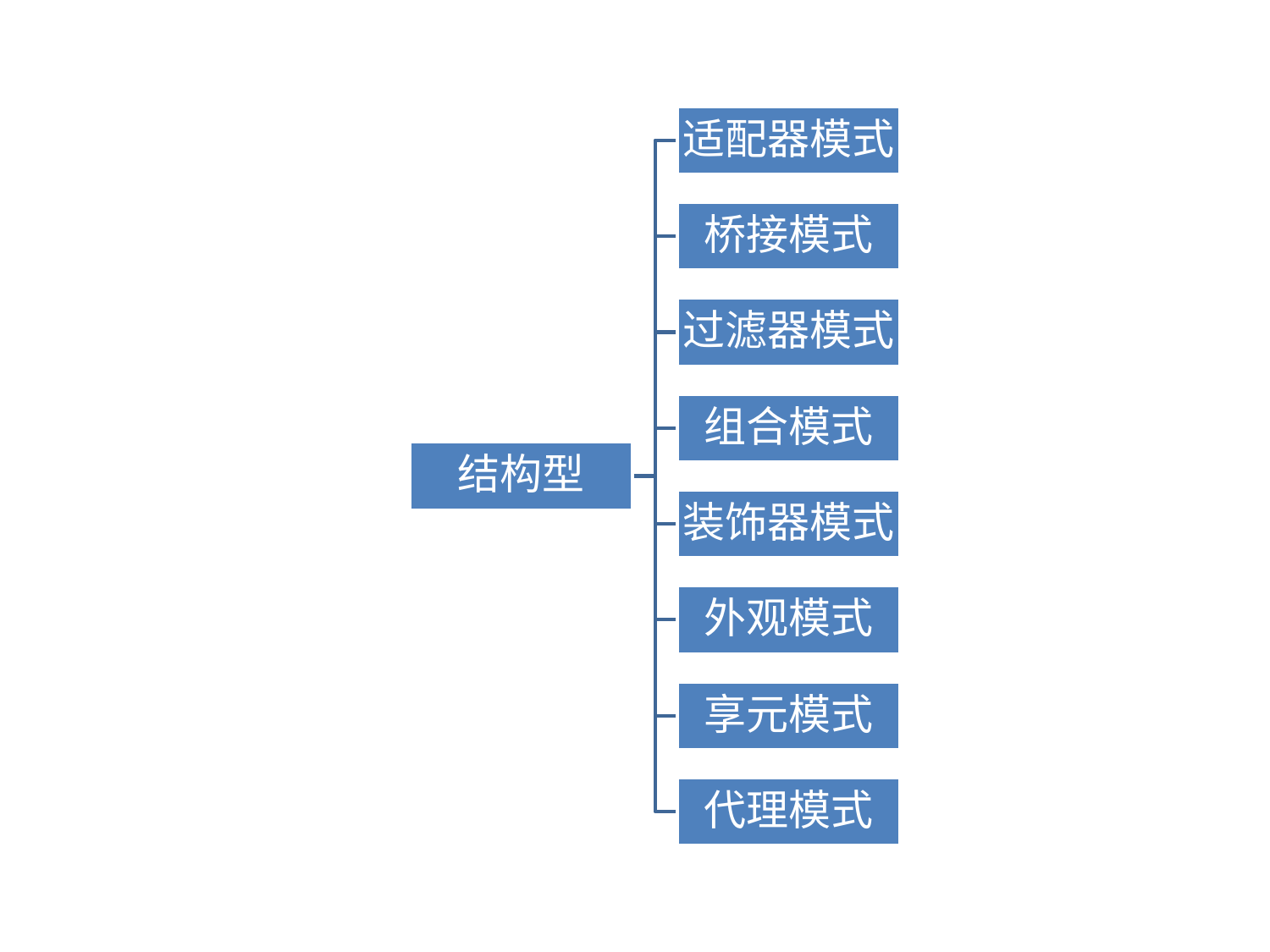

结构型
适配器模式
桥接模式
过滤器模式
组合模式
装饰器模式
外观模式
享元模式
代理模式